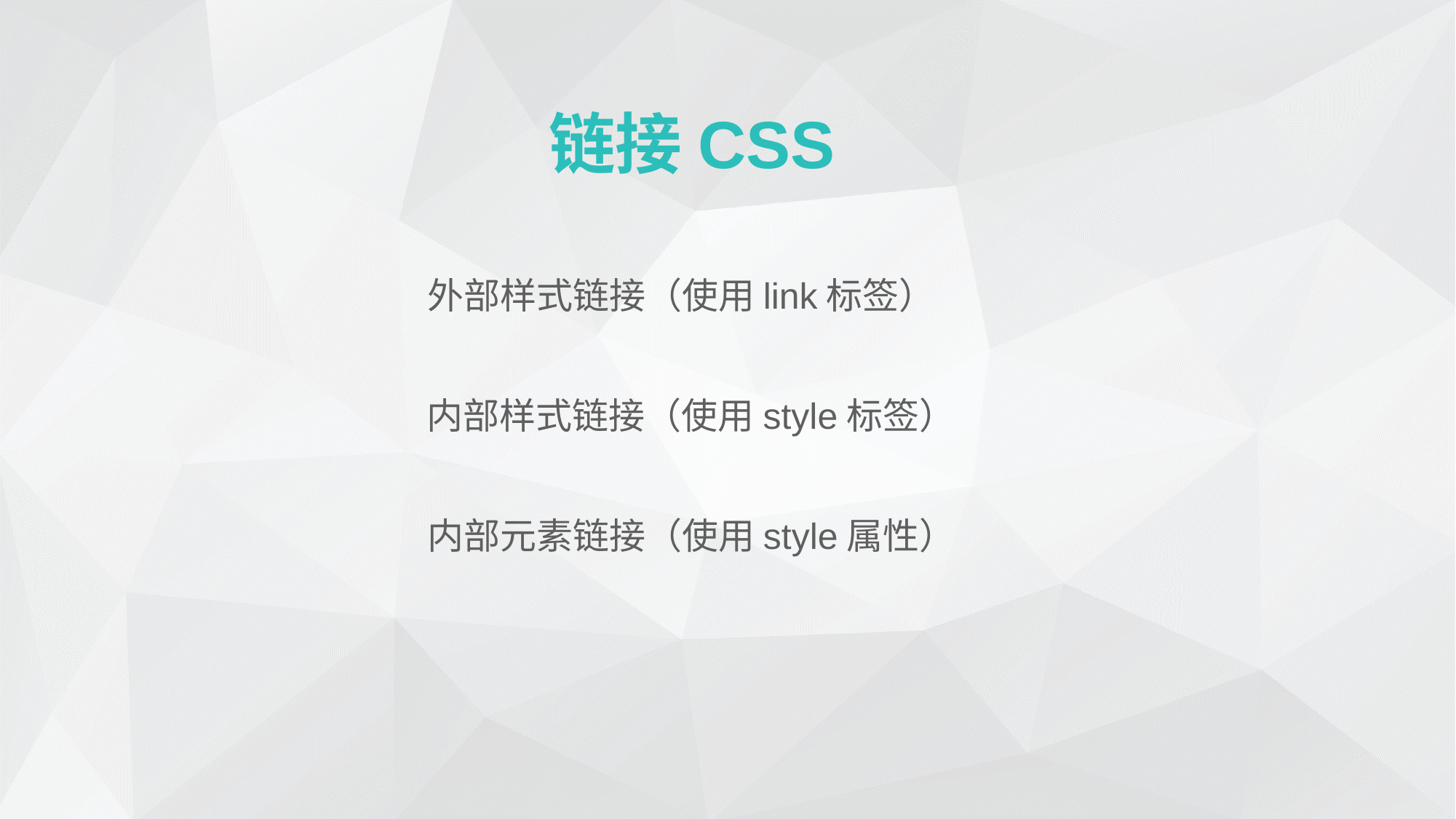

链接CSS
外部样式链接（使用link标签）
内部样式链接（使用style标签）
内部元素链接（使用style属性）